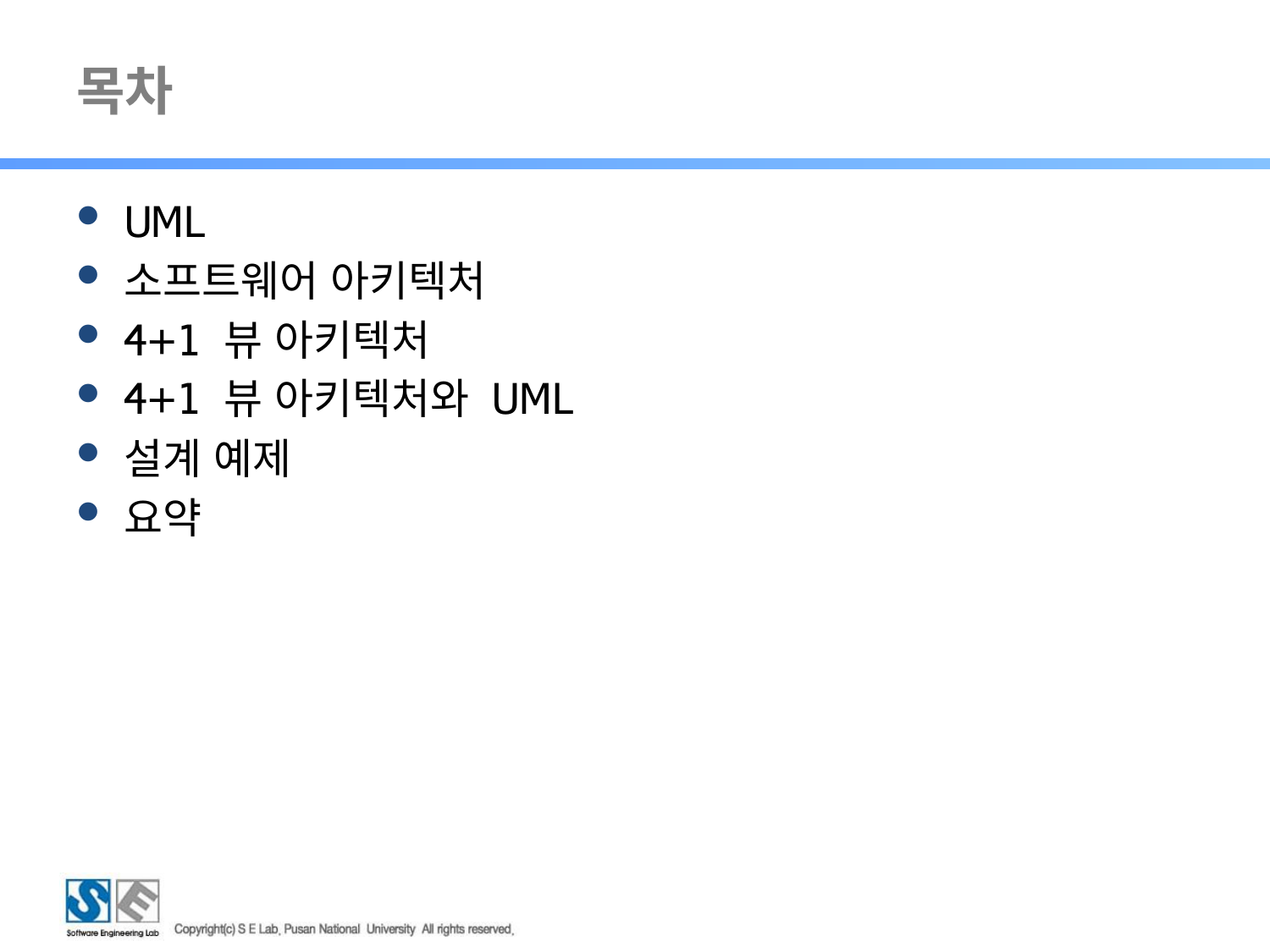

# 목차
UML
소프트웨어 아키텍처
4+1 뷰 아키텍처
4+1 뷰 아키텍처와 UML
설계 예제
요약